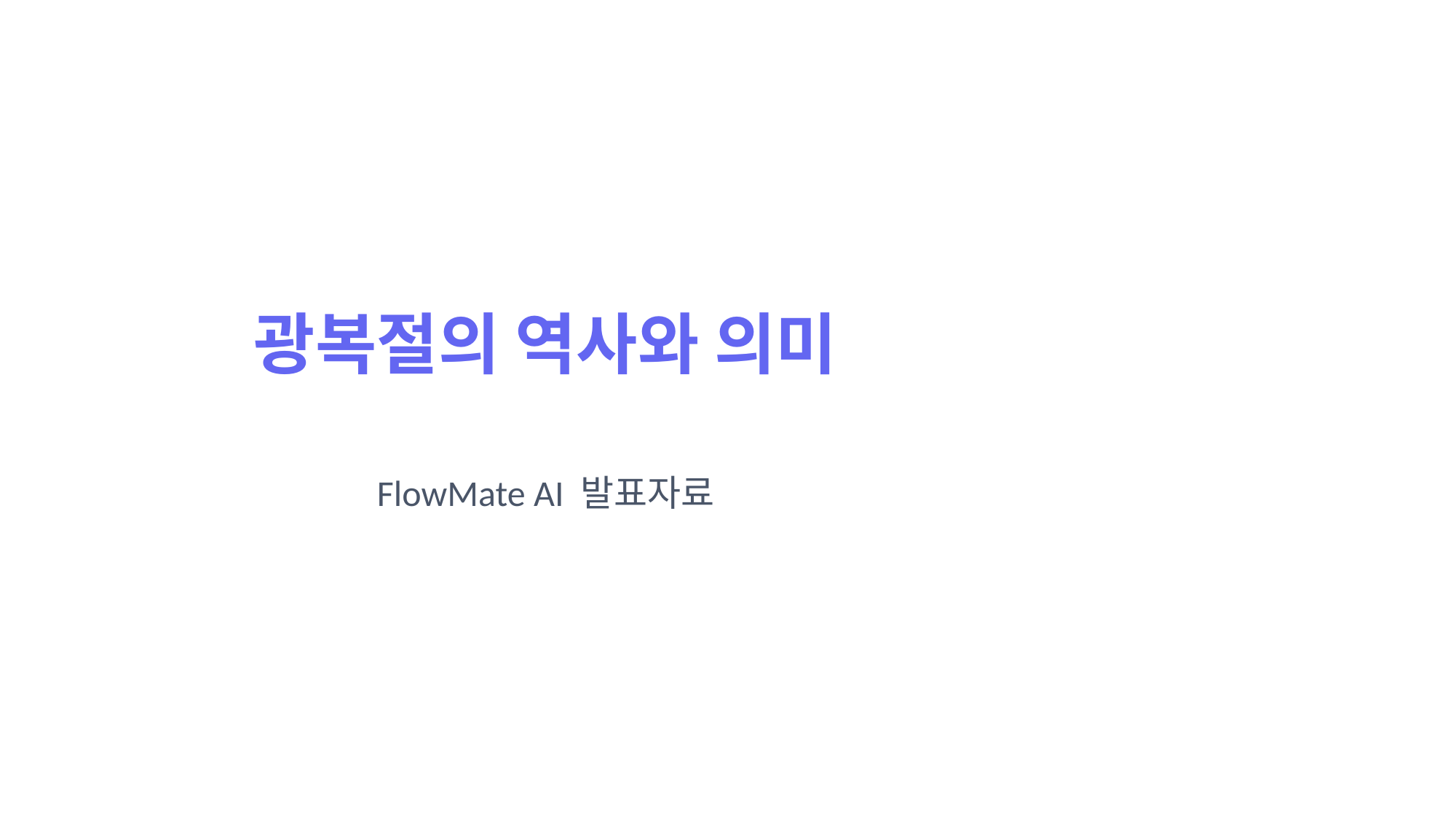

# 광복절의 역사와 의미
FlowMate AI 발표자료